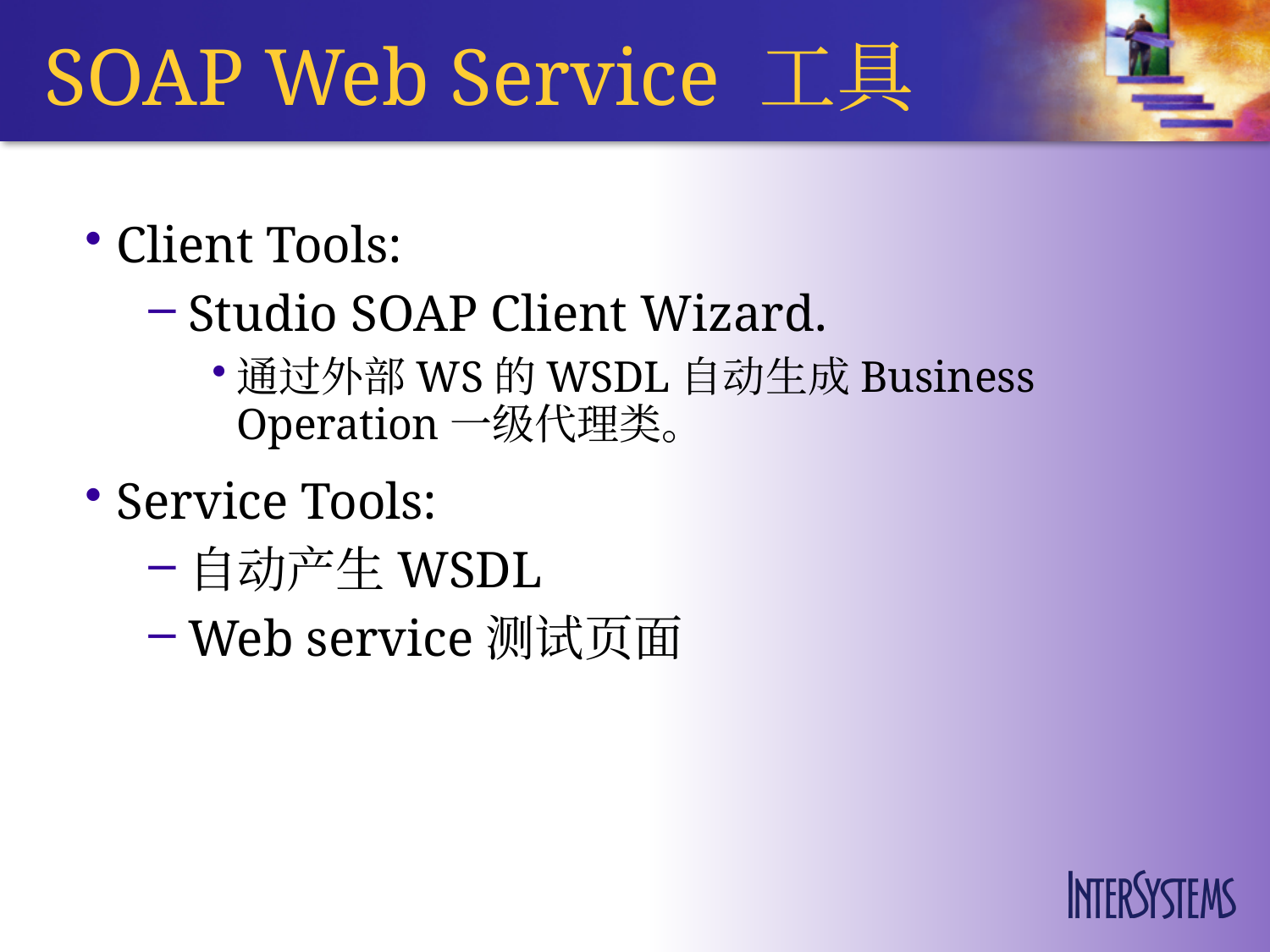

# SOAP Web Service 工具
Client Tools:
Studio SOAP Client Wizard.
通过外部WS的WSDL自动生成Business Operation一级代理类。
Service Tools:
自动产生WSDL
Web service测试页面